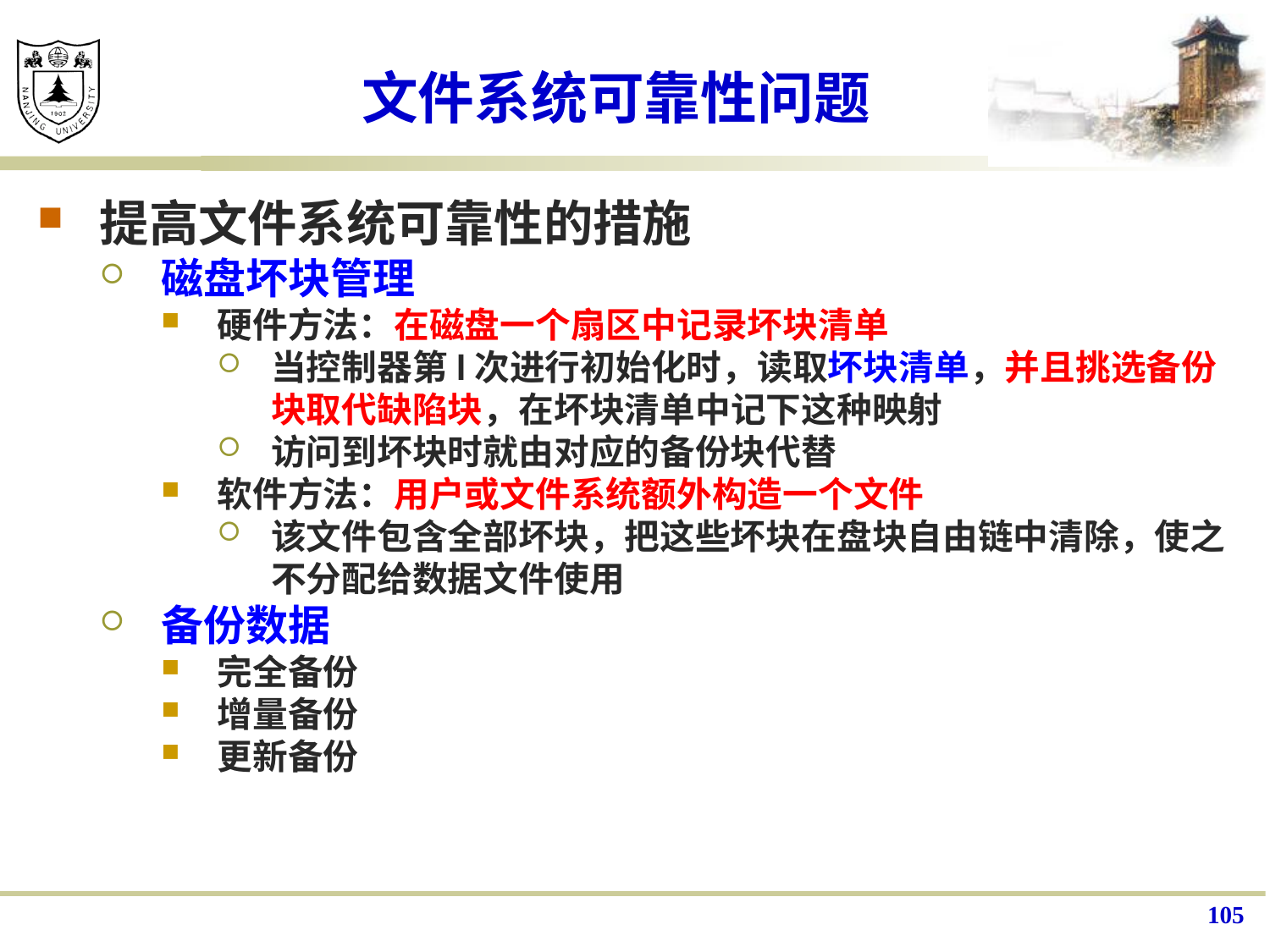

# 文件系统可靠性问题
提高文件系统可靠性的措施
磁盘坏块管理
硬件方法：在磁盘一个扇区中记录坏块清单
当控制器第l次进行初始化时，读取坏块清单，并且挑选备份块取代缺陷块，在坏块清单中记下这种映射
访问到坏块时就由对应的备份块代替
软件方法：用户或文件系统额外构造一个文件
该文件包含全部坏块，把这些坏块在盘块自由链中清除，使之不分配给数据文件使用
备份数据
完全备份
增量备份
更新备份

105